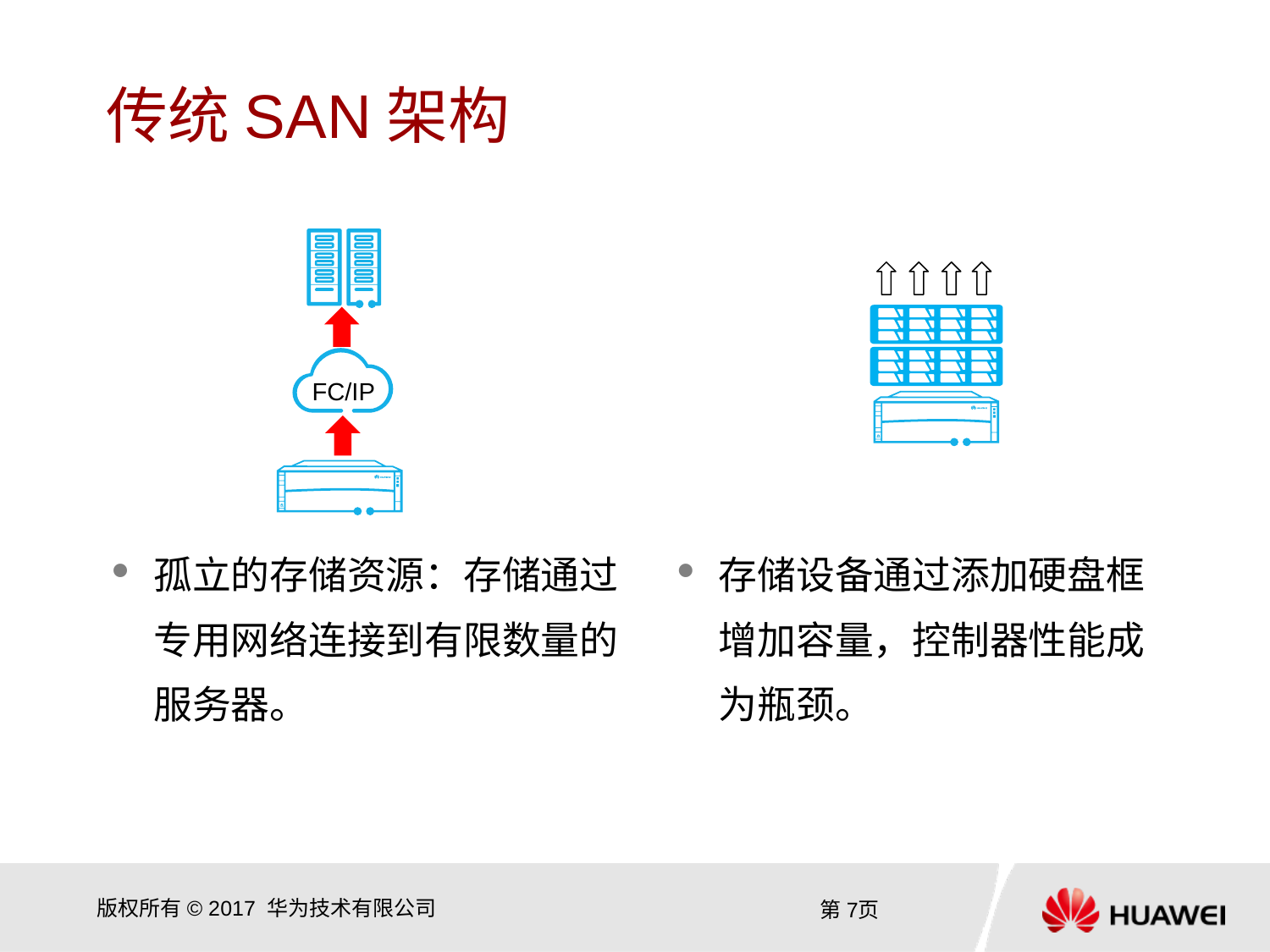

# 传统SAN架构

FC/IP

孤立的存储资源：存储通过专用网络连接到有限数量的服务器。
存储设备通过添加硬盘框增加容量，控制器性能成为瓶颈。